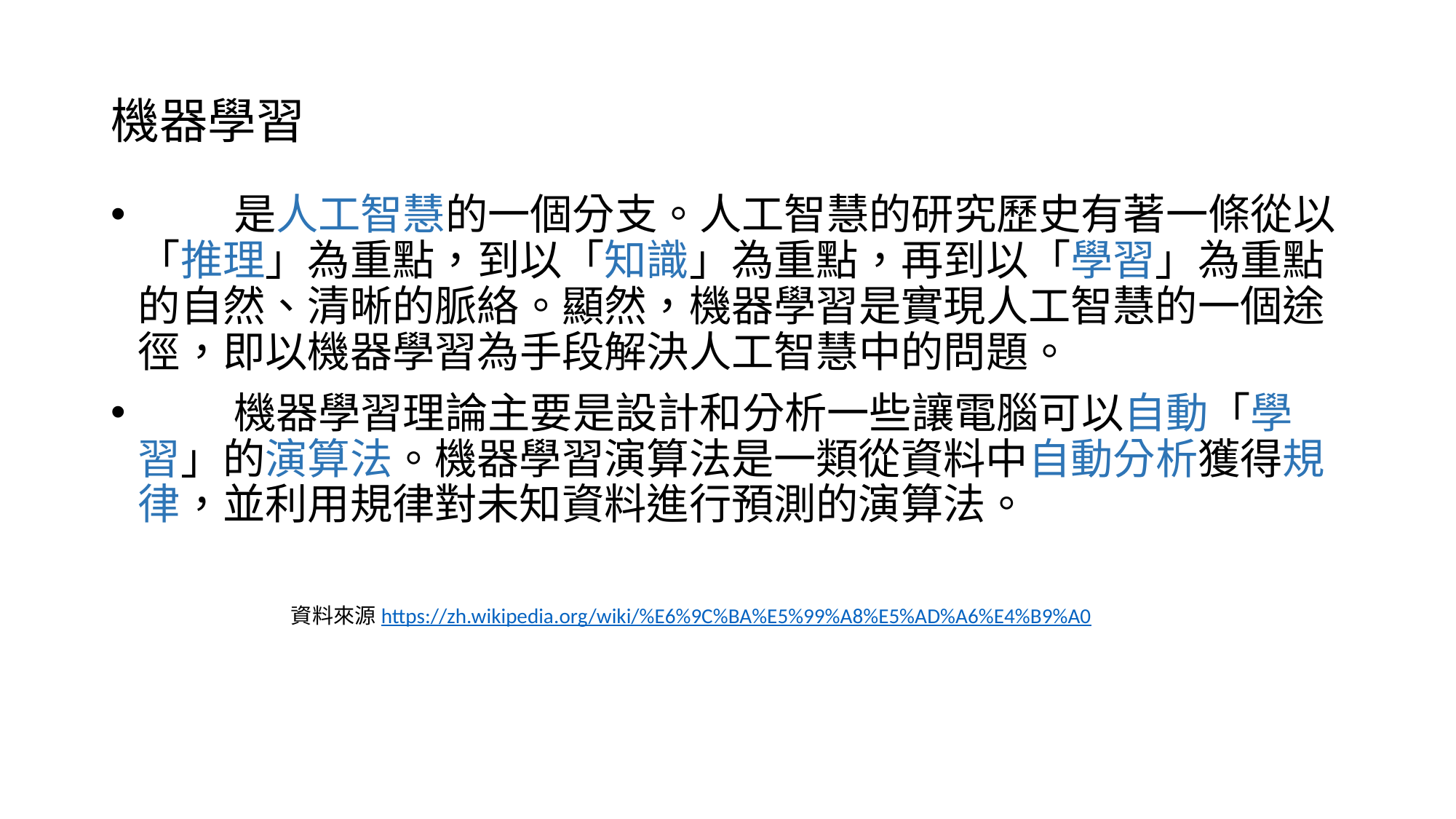

# 機器學習
         是人工智慧的一個分支。人工智慧的研究歷史有著一條從以「推理」為重點，到以「知識」為重點，再到以「學習」為重點的自然、清晰的脈絡。顯然，機器學習是實現人工智慧的一個途徑，即以機器學習為手段解決人工智慧中的問題。
         機器學習理論主要是設計和分析一些讓電腦可以自動「學習」的演算法。機器學習演算法是一類從資料中自動分析獲得規律，並利用規律對未知資料進行預測的演算法。

                                     資料來源https://zh.wikipedia.org/wiki/%E6%9C%BA%E5%99%A8%E5%AD%A6%E4%B9%A0